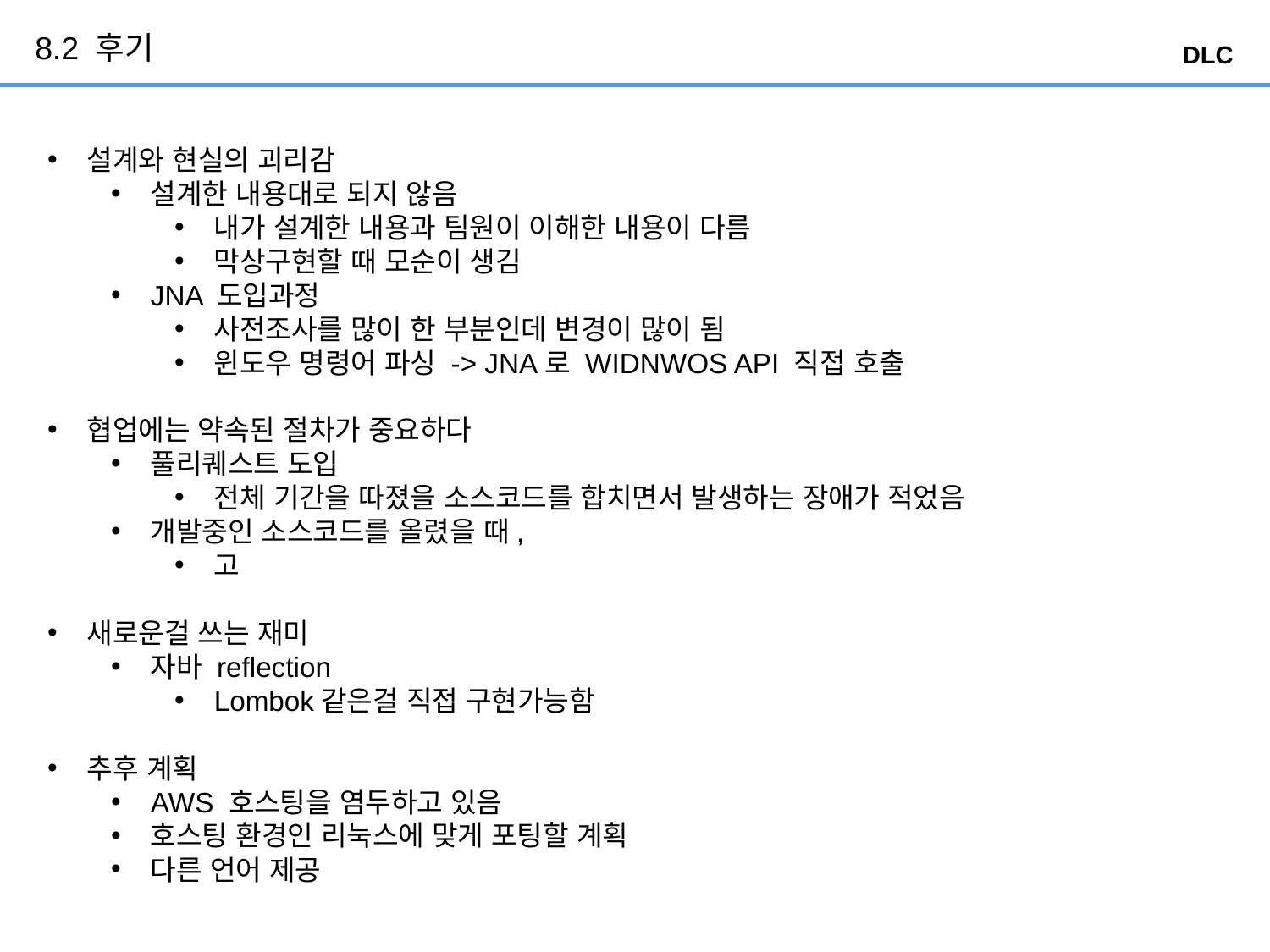

# 8.2 후기
DLC
설계와 현실의 괴리감
설계한 내용대로 되지 않음
내가 설계한 내용과 팀원이 이해한 내용이 다름
막상구현할 때 모순이 생김
JNA 도입과정
사전조사를 많이 한 부분인데 변경이 많이 됨
윈도우 명령어 파싱 -> JNA로 WIDNWOS API 직접 호출

협업에는 약속된 절차가 중요하다
풀리퀘스트 도입
전체 기간을 따졌을 소스코드를 합치면서 발생하는 장애가 적었음
개발중인 소스코드를 올렸을 때,
고

새로운걸 쓰는 재미
자바 reflection
Lombok같은걸 직접 구현가능함

추후 계획
AWS 호스팅을 염두하고 있음
호스팅 환경인 리눅스에 맞게 포팅할 계획
다른 언어 제공